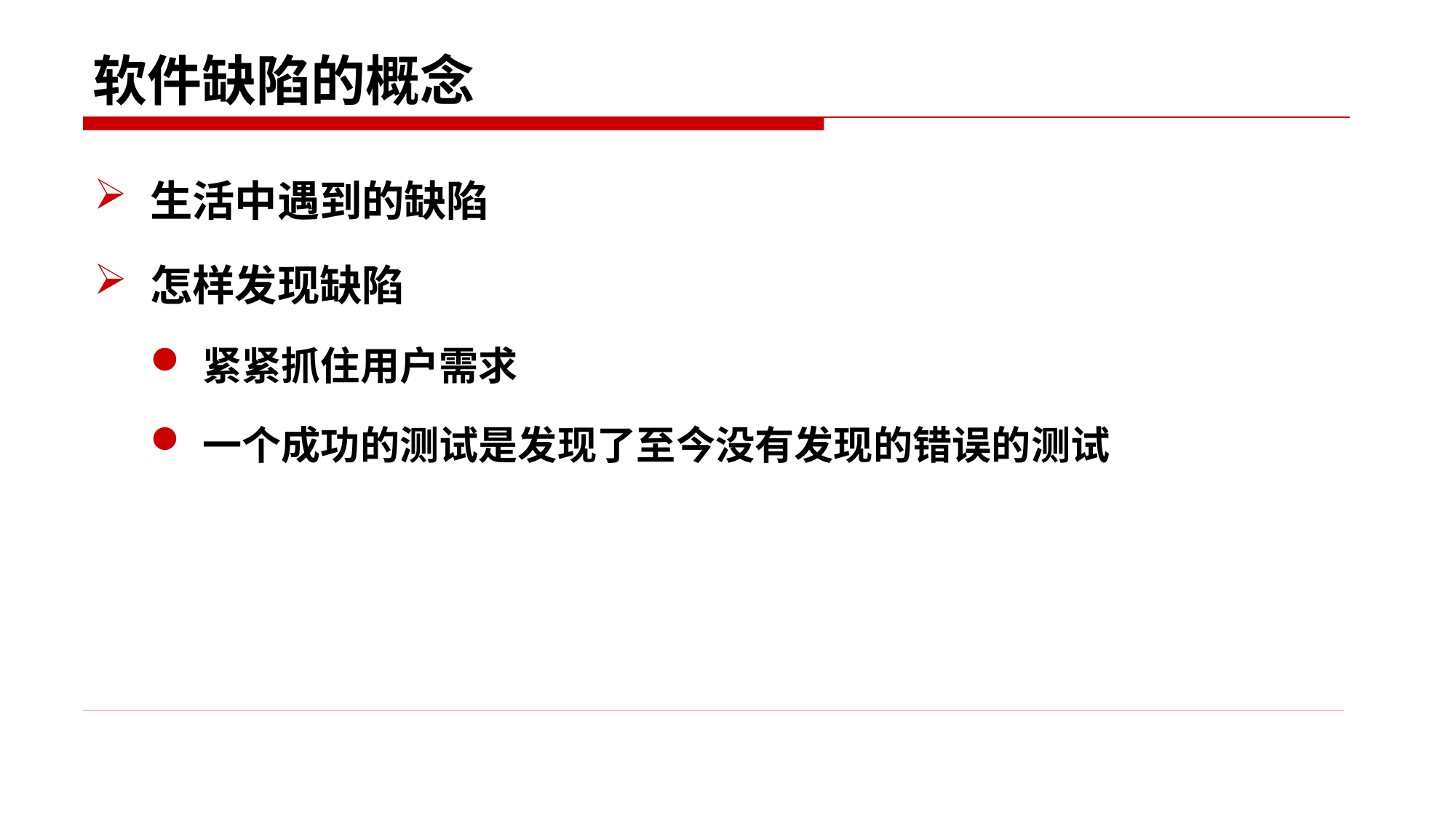

# 软件缺陷的概念
生活中遇到的缺陷
怎样发现缺陷
紧紧抓住用户需求
一个成功的测试是发现了至今没有发现的错误的测试